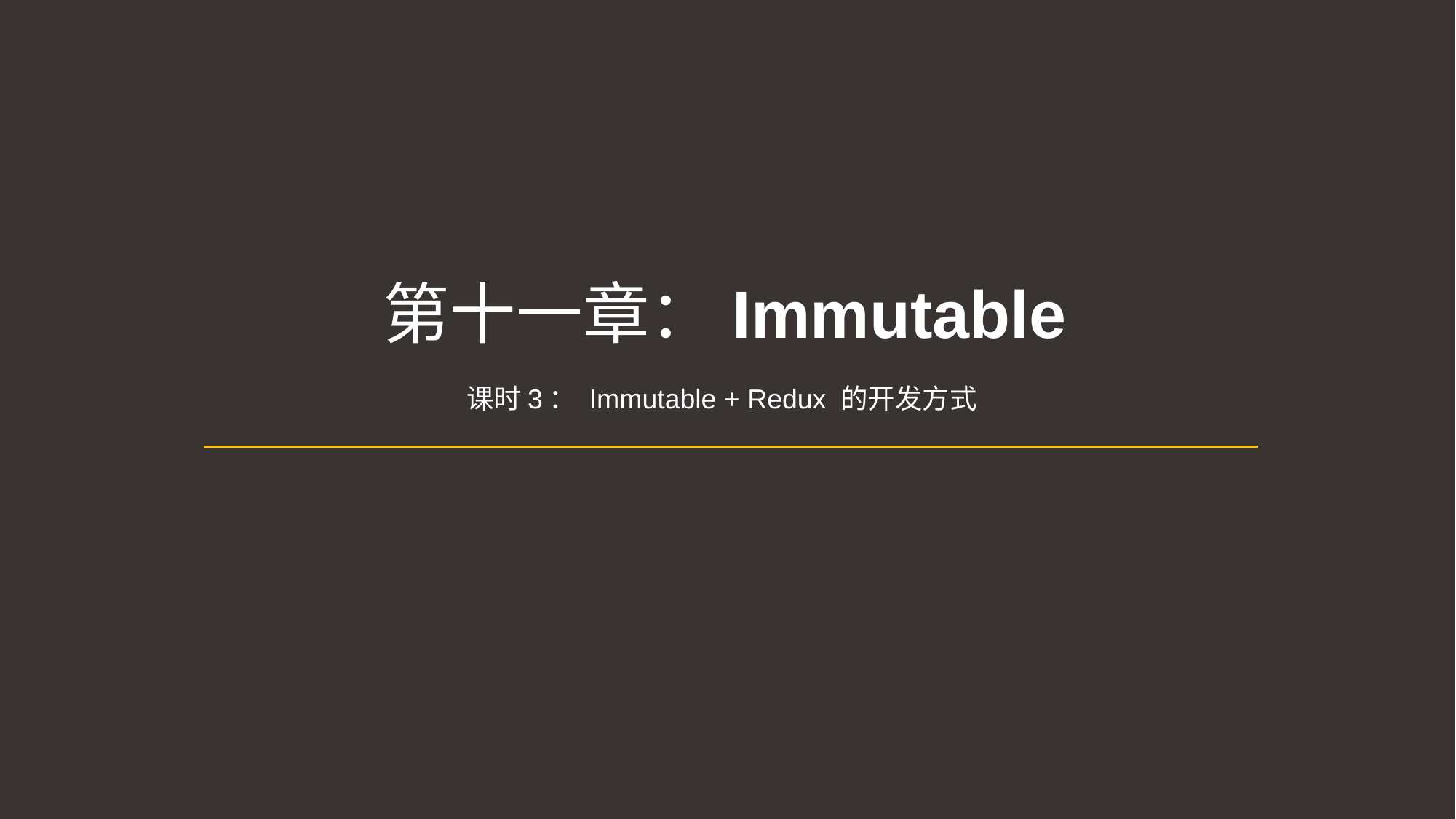

# 第十一章：Immutable
课时3： Immutable + Redux 的开发方式